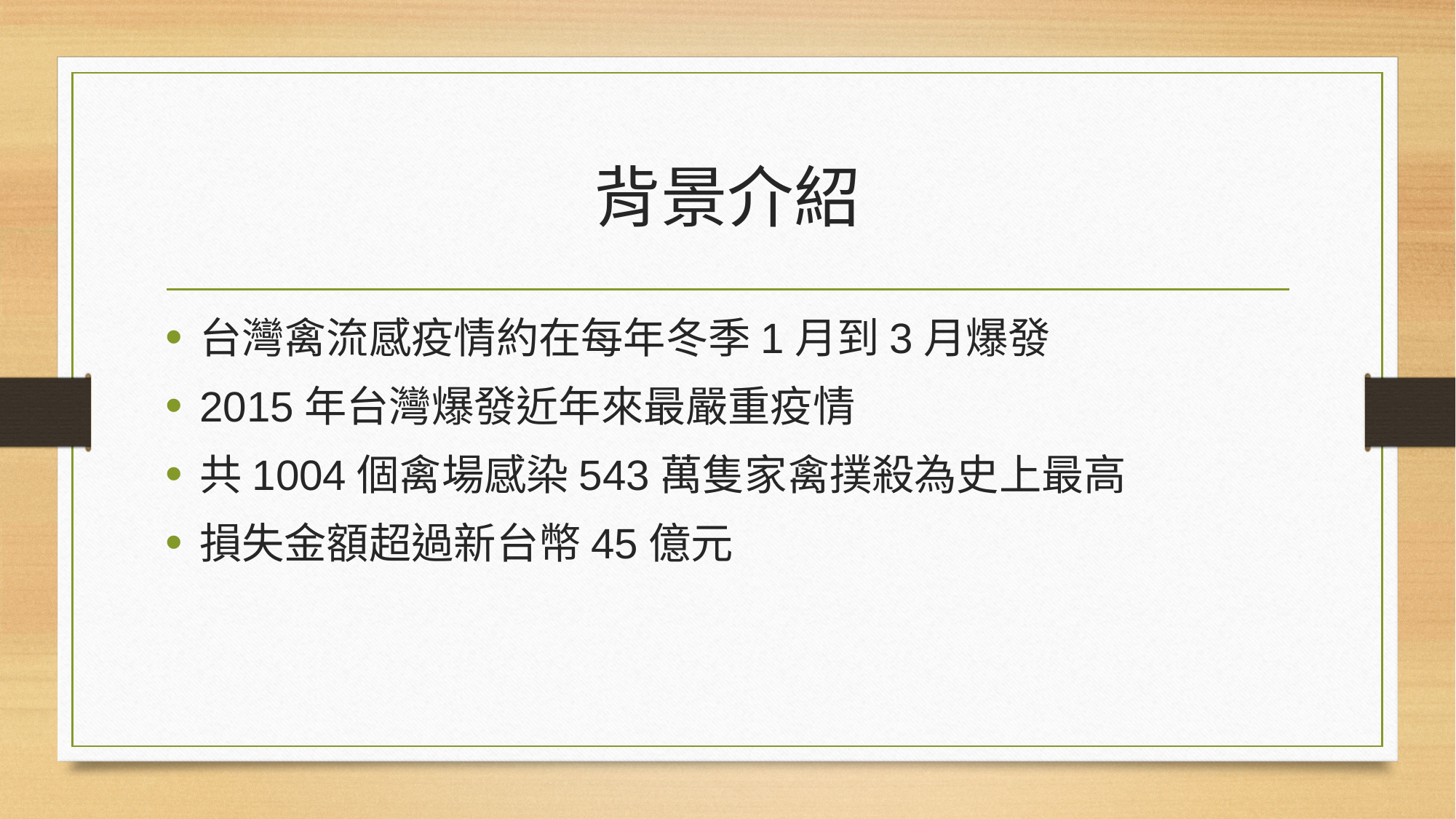

# 背景介紹
台灣禽流感疫情約在每年冬季1月到3月爆發
2015年台灣爆發近年來最嚴重疫情
共1004個禽場感染543萬隻家禽撲殺為史上最高
損失金額超過新台幣45億元